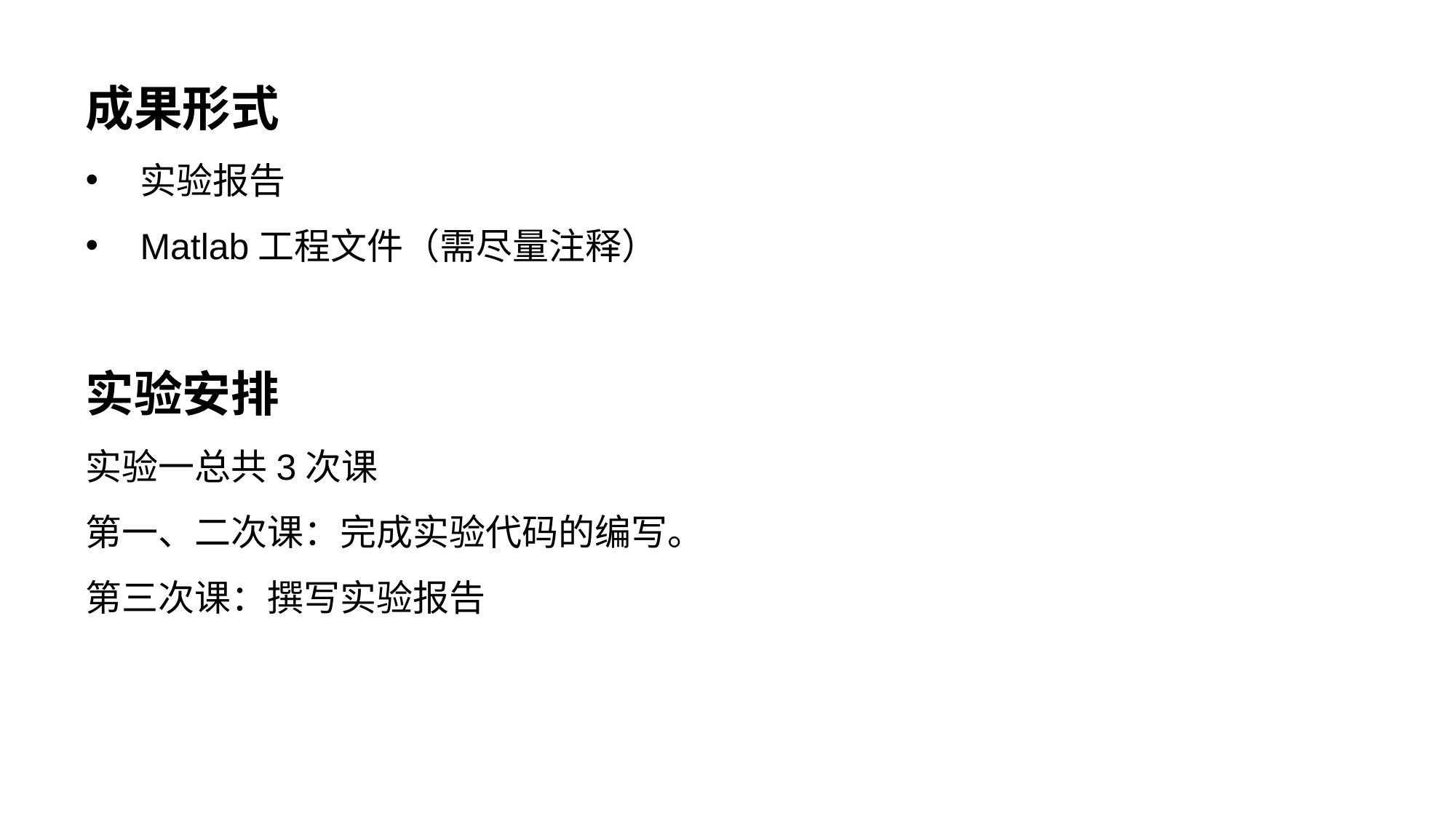

成果形式
实验报告
Matlab工程文件（需尽量注释）
实验安排
实验一总共3次课
第一、二次课：完成实验代码的编写。
第三次课：撰写实验报告